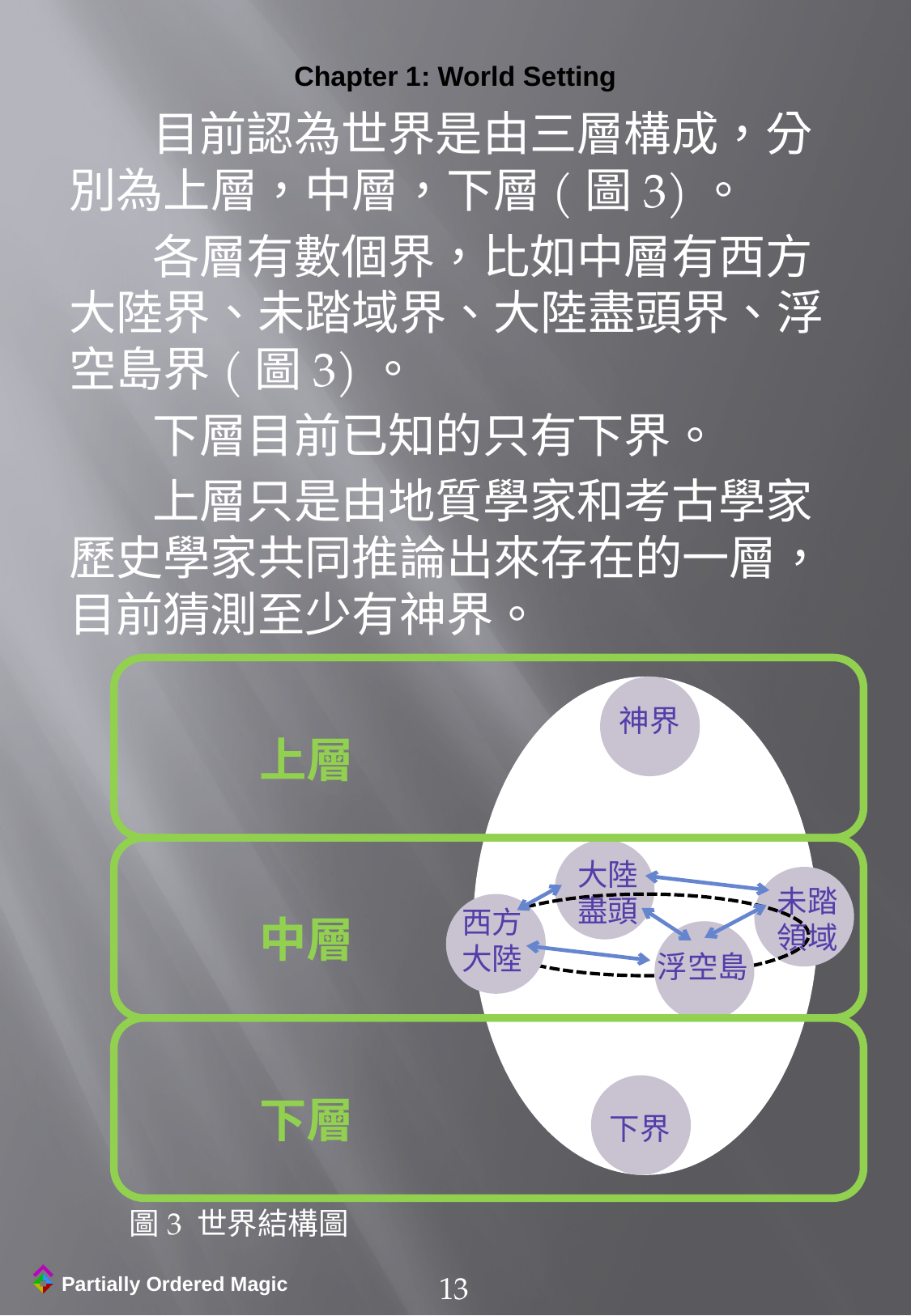

# Chapter 1: World Setting
目前認為世界是由三層構成，分別為上層，中層，下層(圖3)。
各層有數個界，比如中層有西方大陸界、未踏域界、大陸盡頭界、浮空島界(圖3)。
下層目前已知的只有下界。
上層只是由地質學家和考古學家歷史學家共同推論出來存在的一層，目前猜測至少有神界。

神界

大陸盡頭

未踏領域

西方
大陸

浮空島

下界
上層

中層

下層
圖3 世界結構圖